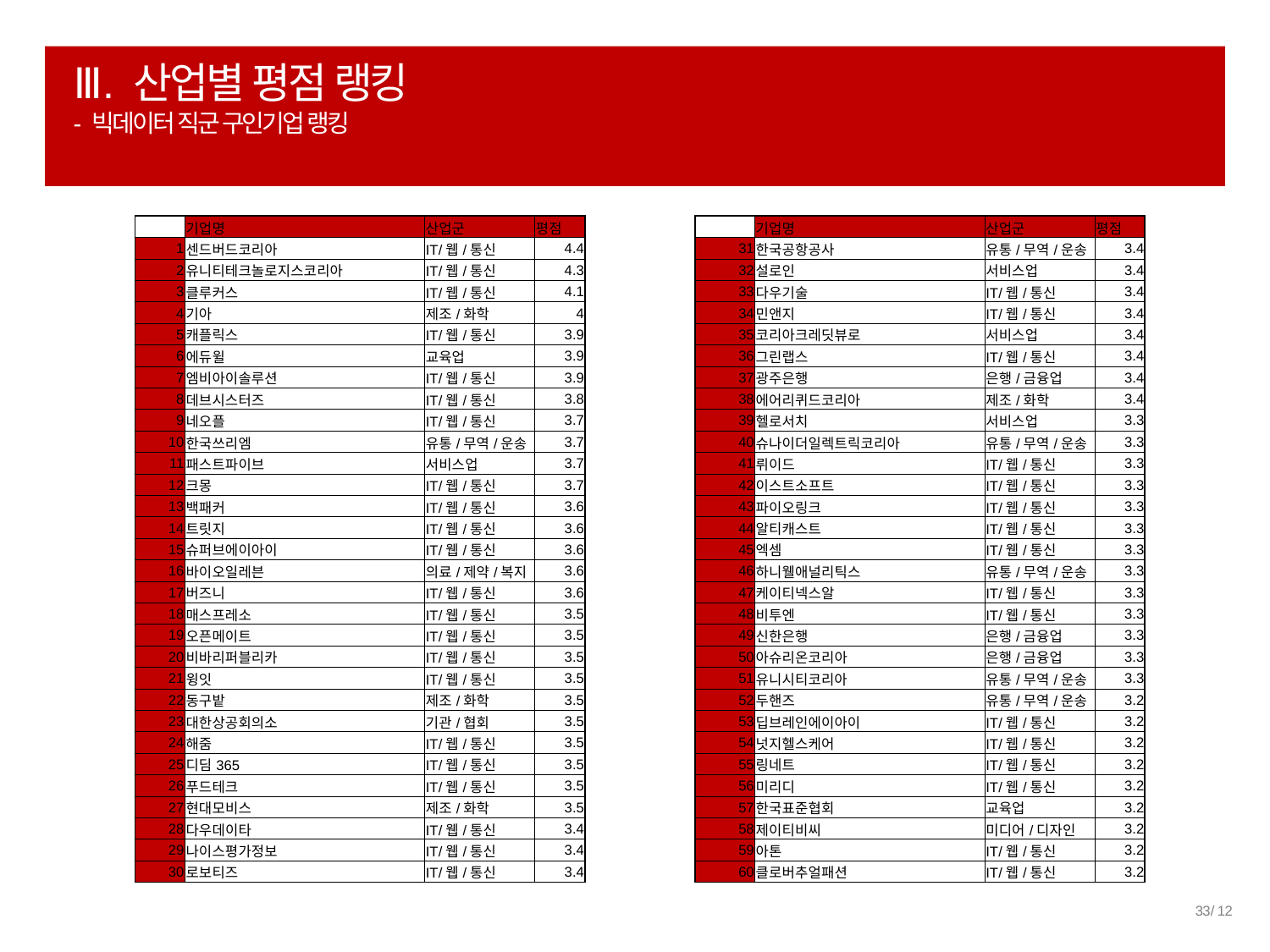

# Ⅲ. 산업별 평점 랭킹 - 빅데이터 직군 구인기업 랭킹
|  | 기업명 | 산업군 | 평점 |
| --- | --- | --- | --- |
| 1 | 센드버드코리아 | IT/웹/통신 | 4.4 |
| 2 | 유니티테크놀로지스코리아 | IT/웹/통신 | 4.3 |
| 3 | 클루커스 | IT/웹/통신 | 4.1 |
| 4 | 기아 | 제조/화학 | 4 |
| 5 | 캐플릭스 | IT/웹/통신 | 3.9 |
| 6 | 에듀윌 | 교육업 | 3.9 |
| 7 | 엠비아이솔루션 | IT/웹/통신 | 3.9 |
| 8 | 데브시스터즈 | IT/웹/통신 | 3.8 |
| 9 | 네오플 | IT/웹/통신 | 3.7 |
| 10 | 한국쓰리엠 | 유통/무역/운송 | 3.7 |
| 11 | 패스트파이브 | 서비스업 | 3.7 |
| 12 | 크몽 | IT/웹/통신 | 3.7 |
| 13 | 백패커 | IT/웹/통신 | 3.6 |
| 14 | 트릿지 | IT/웹/통신 | 3.6 |
| 15 | 슈퍼브에이아이 | IT/웹/통신 | 3.6 |
| 16 | 바이오일레븐 | 의료/제약/복지 | 3.6 |
| 17 | 버즈니 | IT/웹/통신 | 3.6 |
| 18 | 매스프레소 | IT/웹/통신 | 3.5 |
| 19 | 오픈메이트 | IT/웹/통신 | 3.5 |
| 20 | 비바리퍼블리카 | IT/웹/통신 | 3.5 |
| 21 | 윙잇 | IT/웹/통신 | 3.5 |
| 22 | 동구밭 | 제조/화학 | 3.5 |
| 23 | 대한상공회의소 | 기관/협회 | 3.5 |
| 24 | 해줌 | IT/웹/통신 | 3.5 |
| 25 | 디딤365 | IT/웹/통신 | 3.5 |
| 26 | 푸드테크 | IT/웹/통신 | 3.5 |
| 27 | 현대모비스 | 제조/화학 | 3.5 |
| 28 | 다우데이타 | IT/웹/통신 | 3.4 |
| 29 | 나이스평가정보 | IT/웹/통신 | 3.4 |
| 30 | 로보티즈 | IT/웹/통신 | 3.4 |
|  | 기업명 | 산업군 | 평점 |
| --- | --- | --- | --- |
| 31 | 한국공항공사 | 유통/무역/운송 | 3.4 |
| 32 | 설로인 | 서비스업 | 3.4 |
| 33 | 다우기술 | IT/웹/통신 | 3.4 |
| 34 | 민앤지 | IT/웹/통신 | 3.4 |
| 35 | 코리아크레딧뷰로 | 서비스업 | 3.4 |
| 36 | 그린랩스 | IT/웹/통신 | 3.4 |
| 37 | 광주은행 | 은행/금융업 | 3.4 |
| 38 | 에어리퀴드코리아 | 제조/화학 | 3.4 |
| 39 | 헬로서치 | 서비스업 | 3.3 |
| 40 | 슈나이더일렉트릭코리아 | 유통/무역/운송 | 3.3 |
| 41 | 뤼이드 | IT/웹/통신 | 3.3 |
| 42 | 이스트소프트 | IT/웹/통신 | 3.3 |
| 43 | 파이오링크 | IT/웹/통신 | 3.3 |
| 44 | 알티캐스트 | IT/웹/통신 | 3.3 |
| 45 | 엑셈 | IT/웹/통신 | 3.3 |
| 46 | 하니웰애널리틱스 | 유통/무역/운송 | 3.3 |
| 47 | 케이티넥스알 | IT/웹/통신 | 3.3 |
| 48 | 비투엔 | IT/웹/통신 | 3.3 |
| 49 | 신한은행 | 은행/금융업 | 3.3 |
| 50 | 아슈리온코리아 | 은행/금융업 | 3.3 |
| 51 | 유니시티코리아 | 유통/무역/운송 | 3.3 |
| 52 | 두핸즈 | 유통/무역/운송 | 3.2 |
| 53 | 딥브레인에이아이 | IT/웹/통신 | 3.2 |
| 54 | 넛지헬스케어 | IT/웹/통신 | 3.2 |
| 55 | 링네트 | IT/웹/통신 | 3.2 |
| 56 | 미리디 | IT/웹/통신 | 3.2 |
| 57 | 한국표준협회 | 교육업 | 3.2 |
| 58 | 제이티비씨 | 미디어/디자인 | 3.2 |
| 59 | 아톤 | IT/웹/통신 | 3.2 |
| 60 | 클로버추얼패션 | IT/웹/통신 | 3.2 |
33/ 12